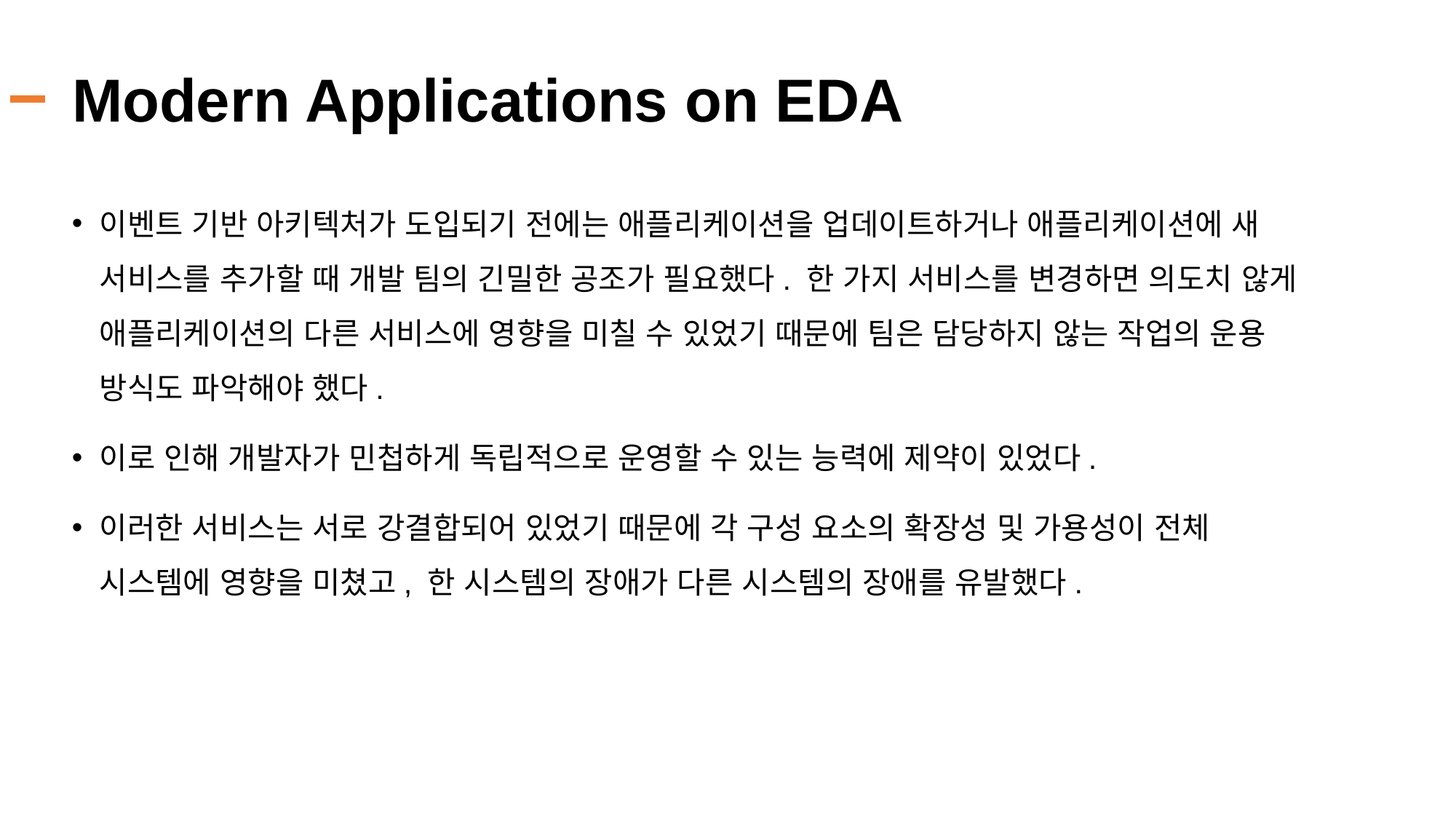

# Modern Applications on EDA

이벤트 기반 아키텍처가 도입되기 전에는 애플리케이션을 업데이트하거나 애플리케이션에 새 서비스를 추가할 때 개발 팀의 긴밀한 공조가 필요했다. 한 가지 서비스를 변경하면 의도치 않게 애플리케이션의 다른 서비스에 영향을 미칠 수 있었기 때문에 팀은 담당하지 않는 작업의 운용 방식도 파악해야 했다.
이로 인해 개발자가 민첩하게 독립적으로 운영할 수 있는 능력에 제약이 있었다.
이러한 서비스는 서로 강결합되어 있었기 때문에 각 구성 요소의 확장성 및 가용성이 전체 시스템에 영향을 미쳤고, 한 시스템의 장애가 다른 시스템의 장애를 유발했다.